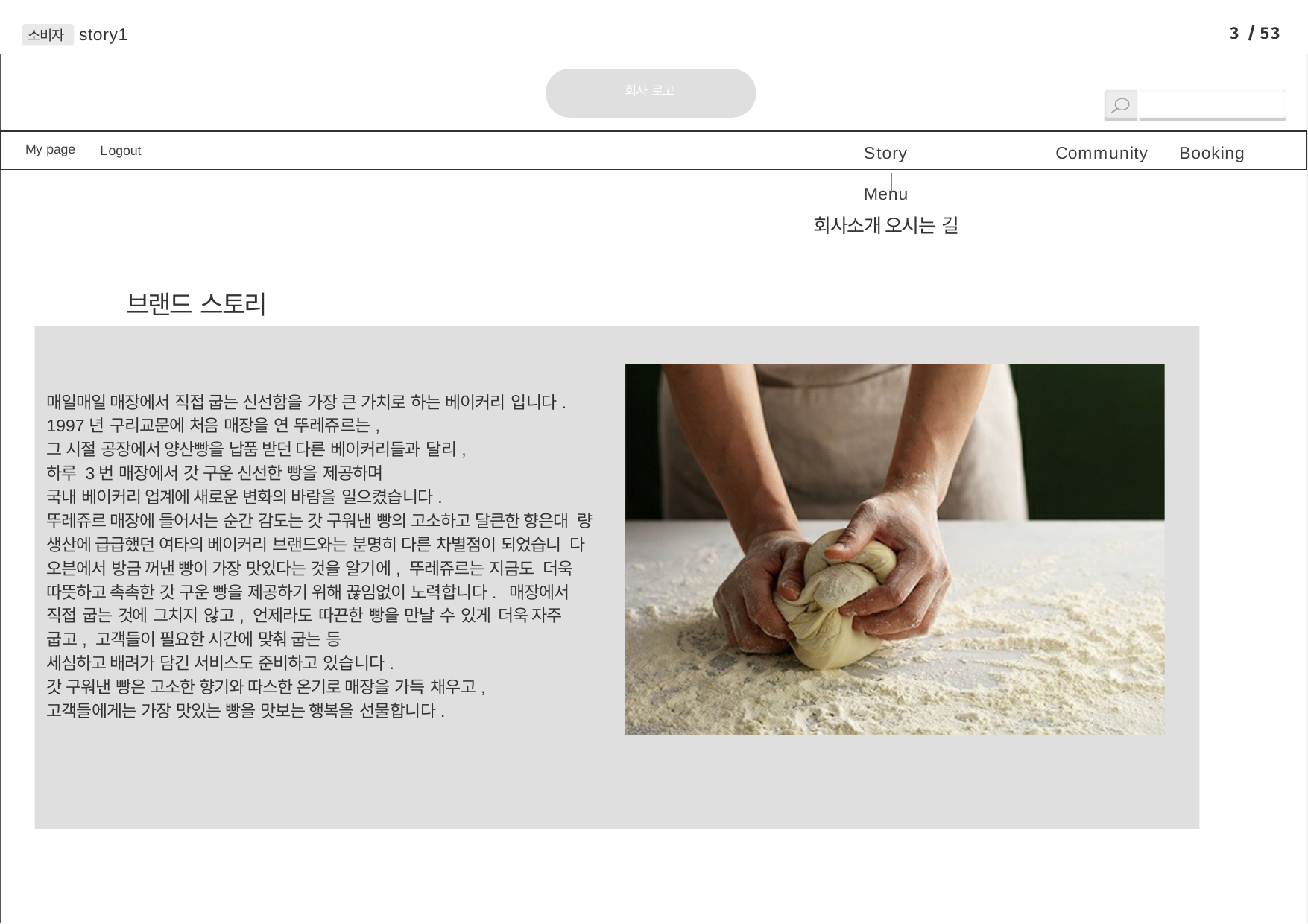

3 / 53
소비자   story1

회사 로고

My page
Story	Menu
회사소개 오시는 길
Community
Booking
Logout

브랜드 스토리

매일매일 매장에서 직접 굽는 신선함을 가장 큰 가치로 하는 베이커리 입니다.  1997년 구리교문에 처음 매장을 연 뚜레쥬르는,
그 시절 공장에서 양산빵을 납품 받던 다른 베이커리들과 달리,  하루 3번 매장에서 갓 구운 신선한 빵을 제공하며
국내 베이커리 업계에 새로운 변화의 바람을 일으켰습니다.
뚜레쥬르 매장에 들어서는 순간 감도는 갓 구워낸 빵의 고소하고 달큰한 향은대  량 생산에 급급했던 여타의 베이커리 브랜드와는 분명히 다른 차별점이 되었습니  다
오븐에서 방금 꺼낸 빵이 가장 맛있다는 것을 알기에, 뚜레쥬르는 지금도  더욱 따뜻하고 촉촉한 갓 구운 빵을 제공하기 위해 끊임없이 노력합니다.  매장에서 직접 굽는 것에 그치지 않고, 언제라도 따끈한 빵을 만날 수 있게  더욱 자주 굽고, 고객들이 필요한 시간에 맞춰 굽는 등
세심하고 배려가 담긴 서비스도 준비하고 있습니다.
갓 구워낸 빵은 고소한 향기와 따스한 온기로 매장을 가득 채우고,  고객들에게는 가장 맛있는 빵을 맛보는 행복을 선물합니다.